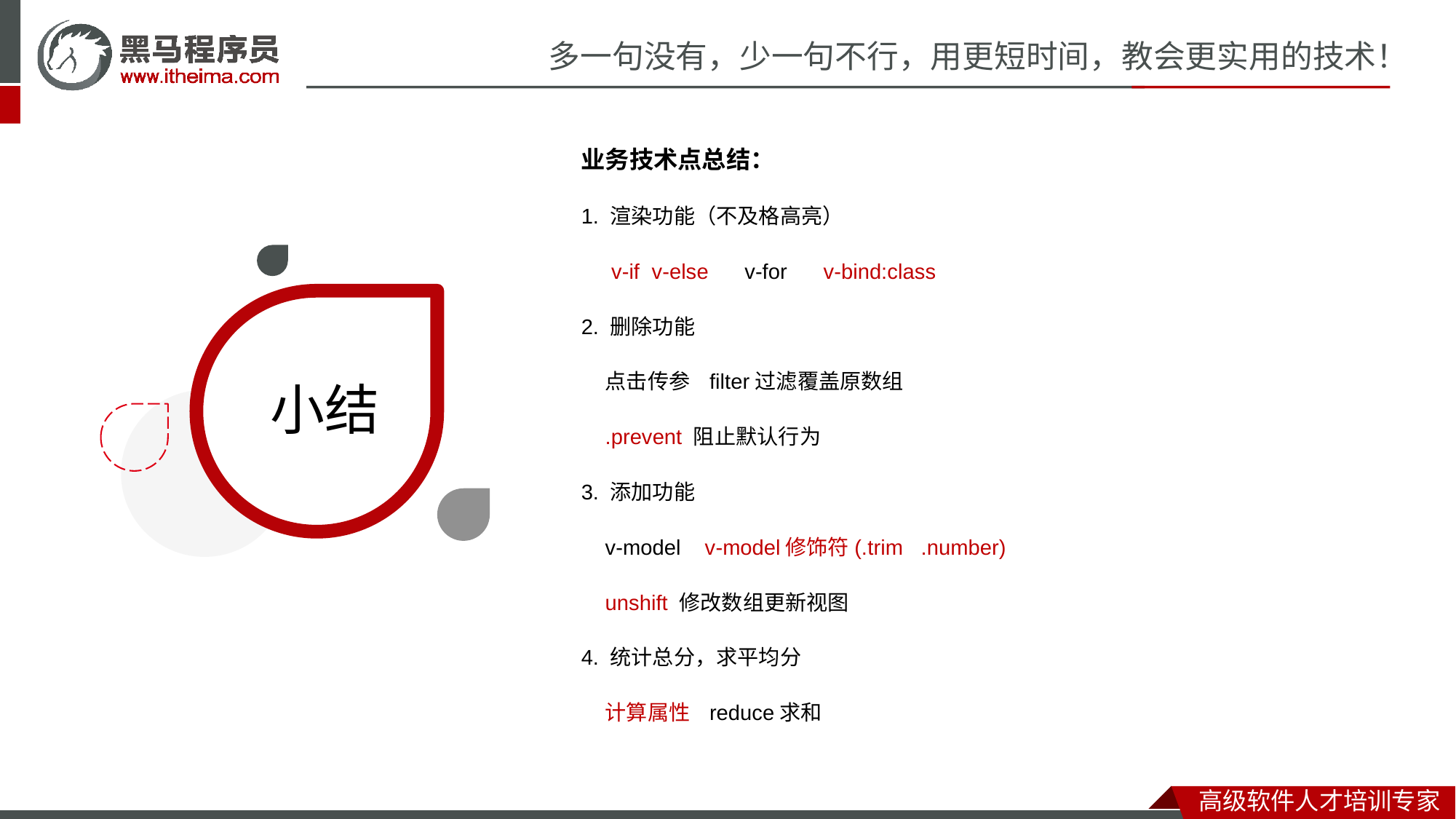

业务技术点总结：
1. 渲染功能（不及格高亮）
     v-if  v-else      v-for      v-bind:class
2. 删除功能
    点击传参   filter过滤覆盖原数组
    .prevent 阻止默认行为
3. 添加功能
    v-model    v-model修饰符(.trim   .number)
    unshift 修改数组更新视图
4. 统计总分，求平均分
    计算属性   reduce求和